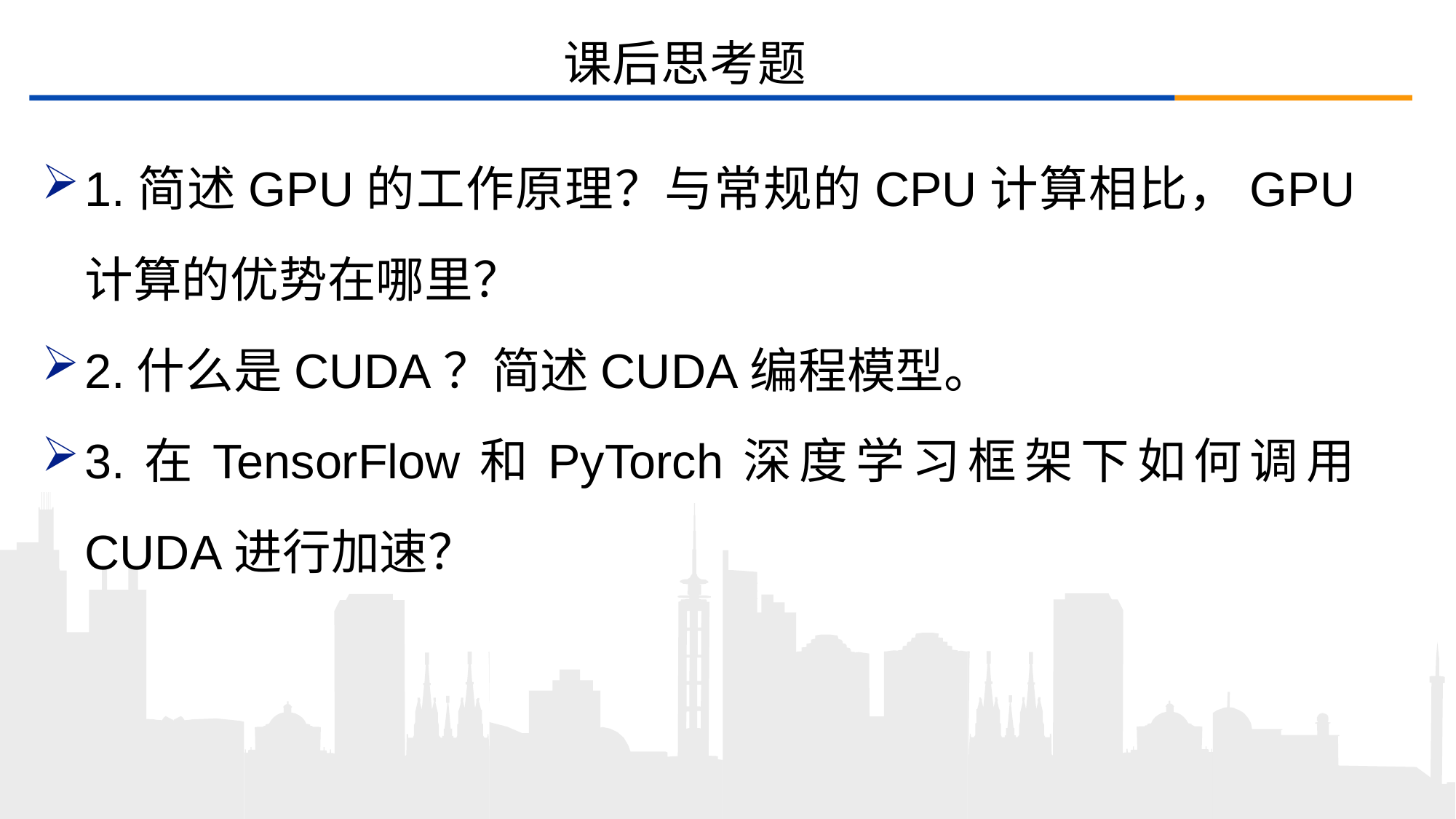

# 课后思考题
1.简述GPU的工作原理？与常规的CPU计算相比，GPU计算的优势在哪里？
2.什么是CUDA？简述CUDA编程模型。
3.在TensorFlow和PyTorch深度学习框架下如何调用CUDA进行加速？